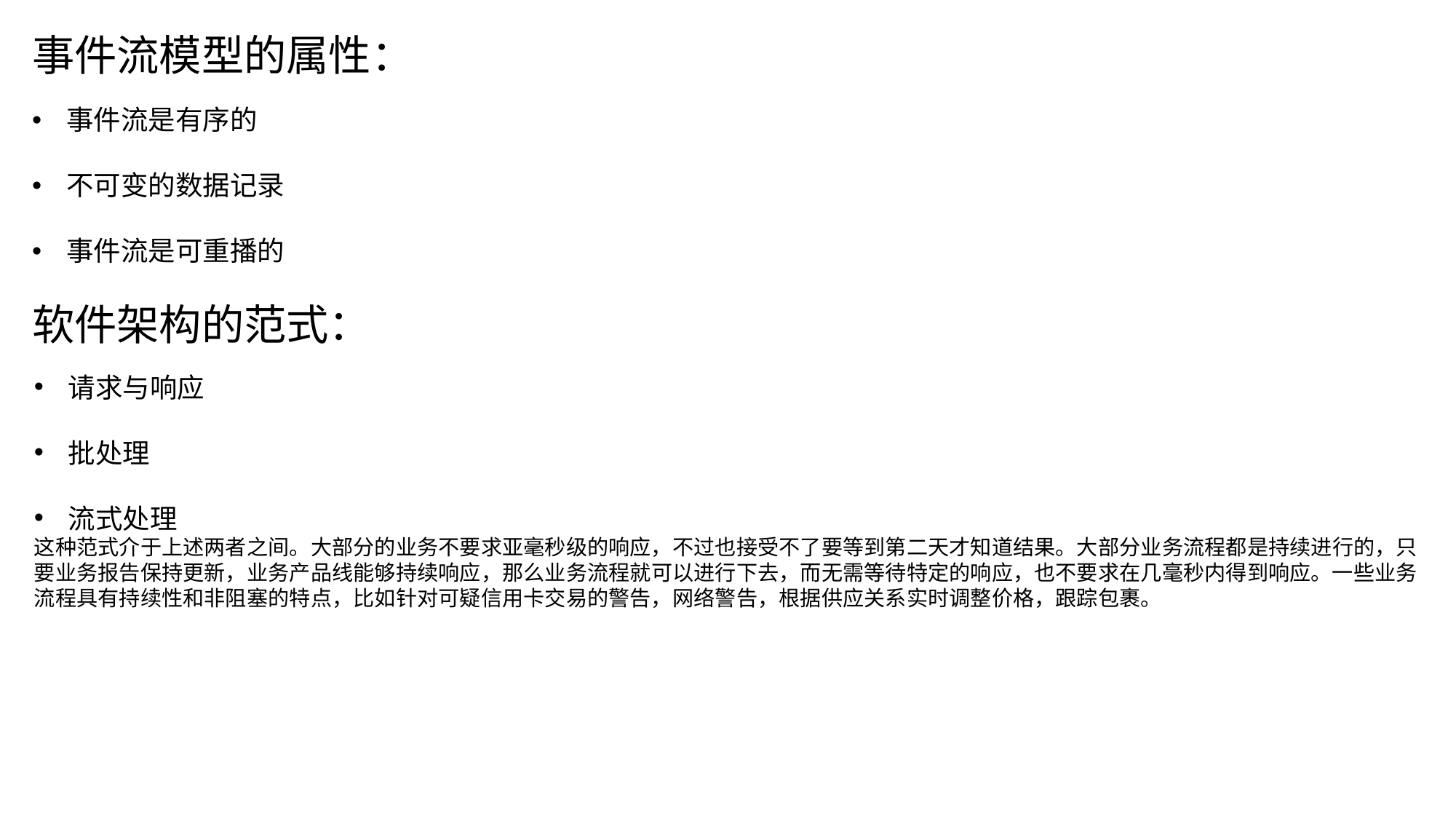

事件流模型的属性：
事件流是有序的

不可变的数据记录

事件流是可重播的
软件架构的范式：
请求与响应

批处理

流式处理
这种范式介于上述两者之间。大部分的业务不要求亚毫秒级的响应，不过也接受不了要等到第二天才知道结果。大部分业务流程都是持续进行的，只要业务报告保持更新，业务产品线能够持续响应，那么业务流程就可以进行下去，而无需等待特定的响应，也不要求在几毫秒内得到响应。一些业务流程具有持续性和非阻塞的特点，比如针对可疑信用卡交易的警告，网络警告，根据供应关系实时调整价格，跟踪包裹。